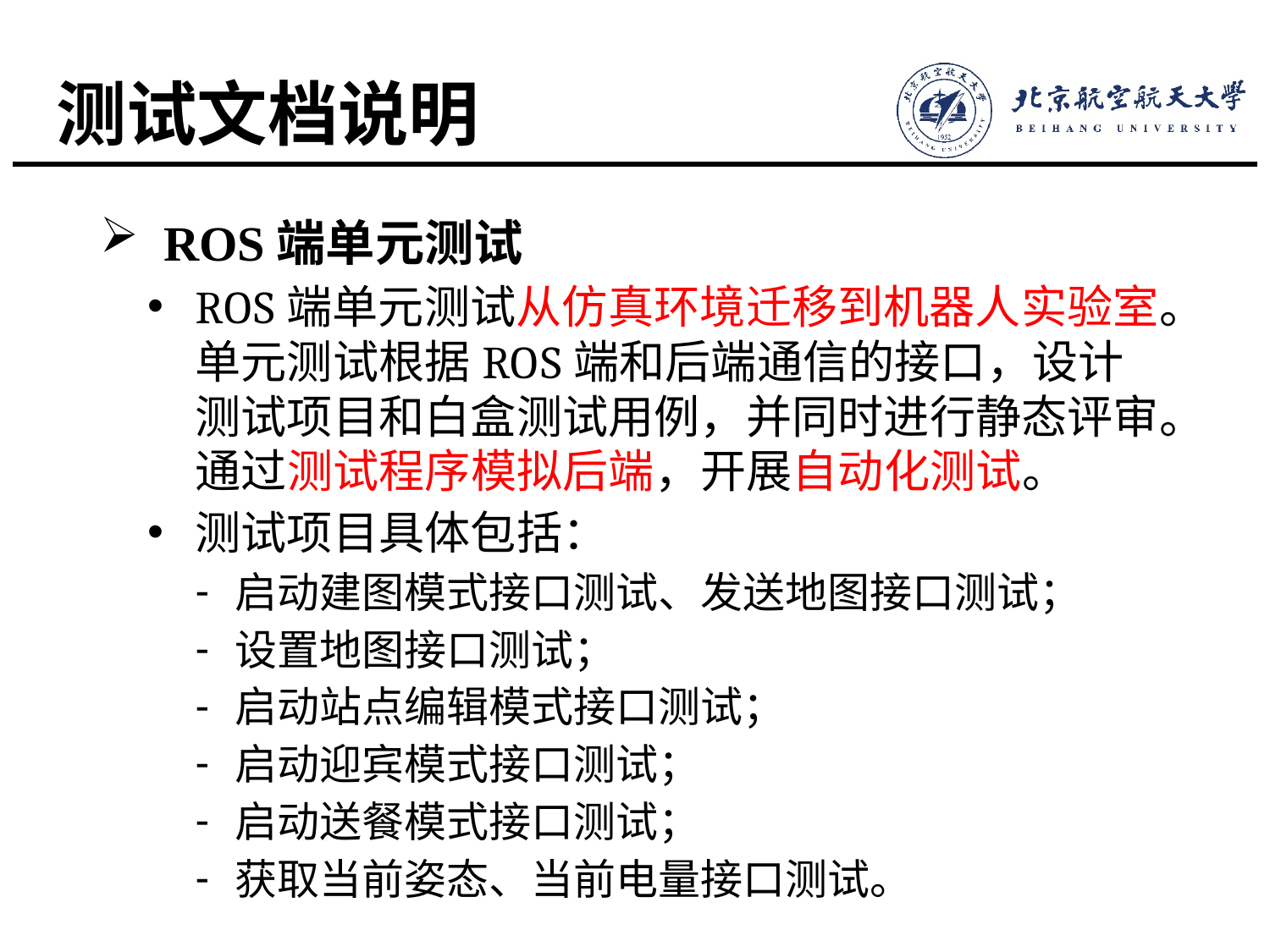

# 测试文档说明
ROS端单元测试
ROS端单元测试从仿真环境迁移到机器人实验室。单元测试根据ROS端和后端通信的接口，设计测试项目和白盒测试用例，并同时进行静态评审。通过测试程序模拟后端，开展自动化测试。
测试项目具体包括：
启动建图模式接口测试、发送地图接口测试；
设置地图接口测试；
启动站点编辑模式接口测试；
启动迎宾模式接口测试；
启动送餐模式接口测试；
获取当前姿态、当前电量接口测试。
15